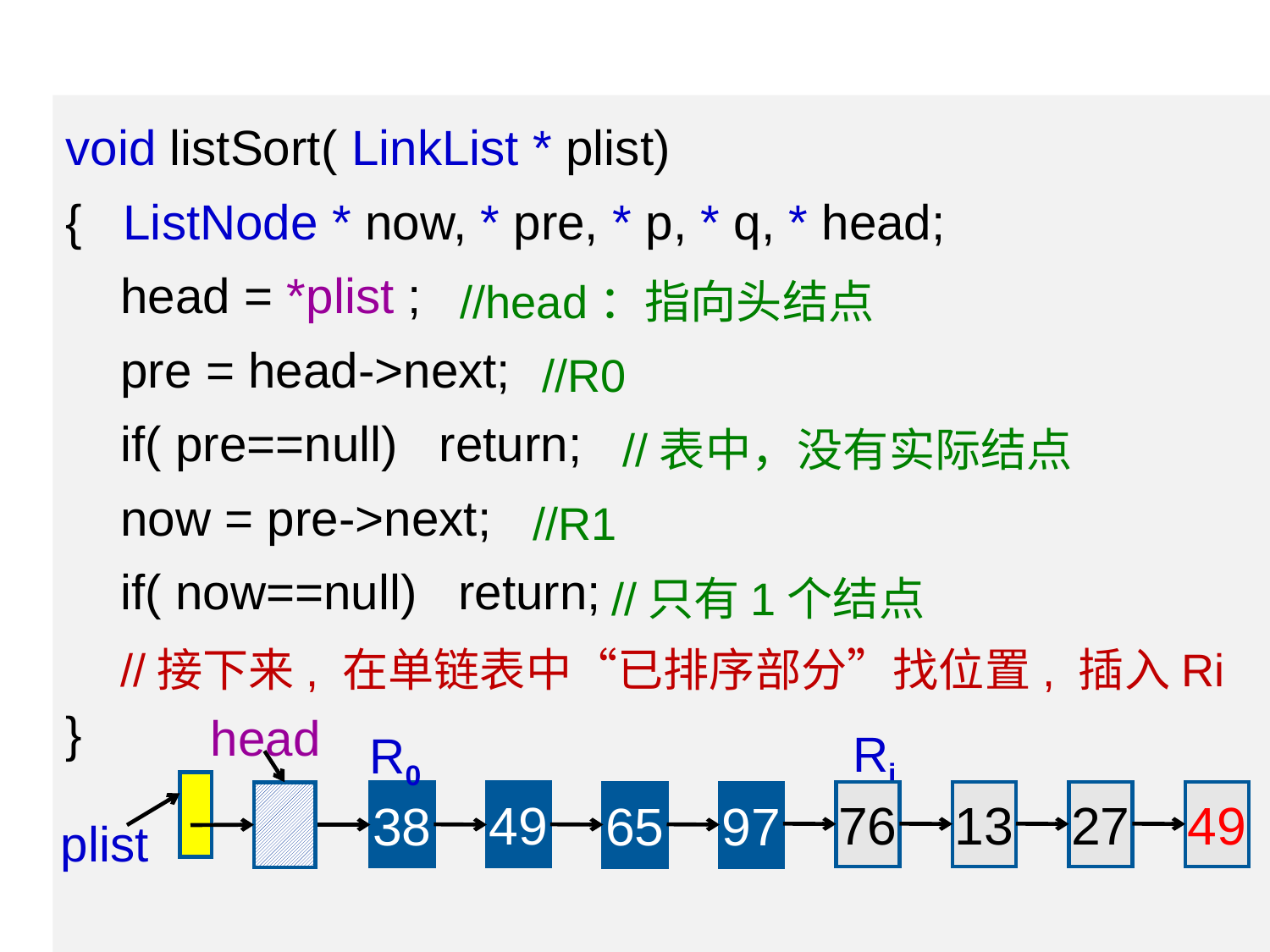

void listSort( LinkList * plist)
{   ListNode * now, * pre, * p, * q, * head;
    head = *plist ;
    pre = head->next;
    if( pre==null)   return;
    now = pre->next;
    if( now==null)   return;
    //接下来, 在单链表中“已排序部分”找位置, 插入Ri
}
//head：指向头结点
//R0
//表中，没有实际结点
//R1
//只有1个结点
head
Ri
R0

38
49
76
13
27
49

65
97
plist